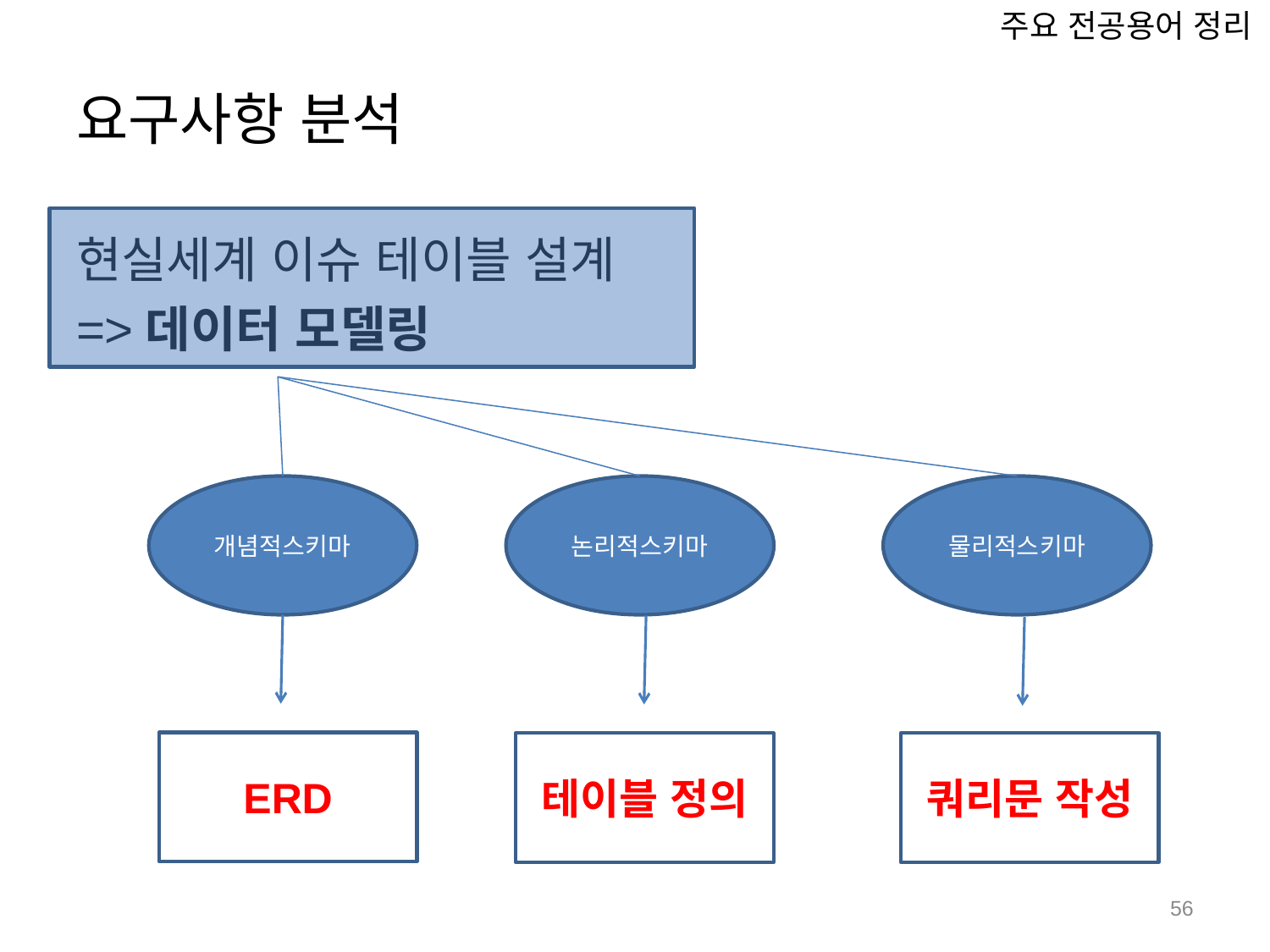

주요 전공용어 정리
# 요구사항 분석

현실세계 이슈 테이블 설계
=>데이터 모델링

개념적스키마
논리적스키마
물리적스키마
ERD
테이블 정의
쿼리문 작성
56